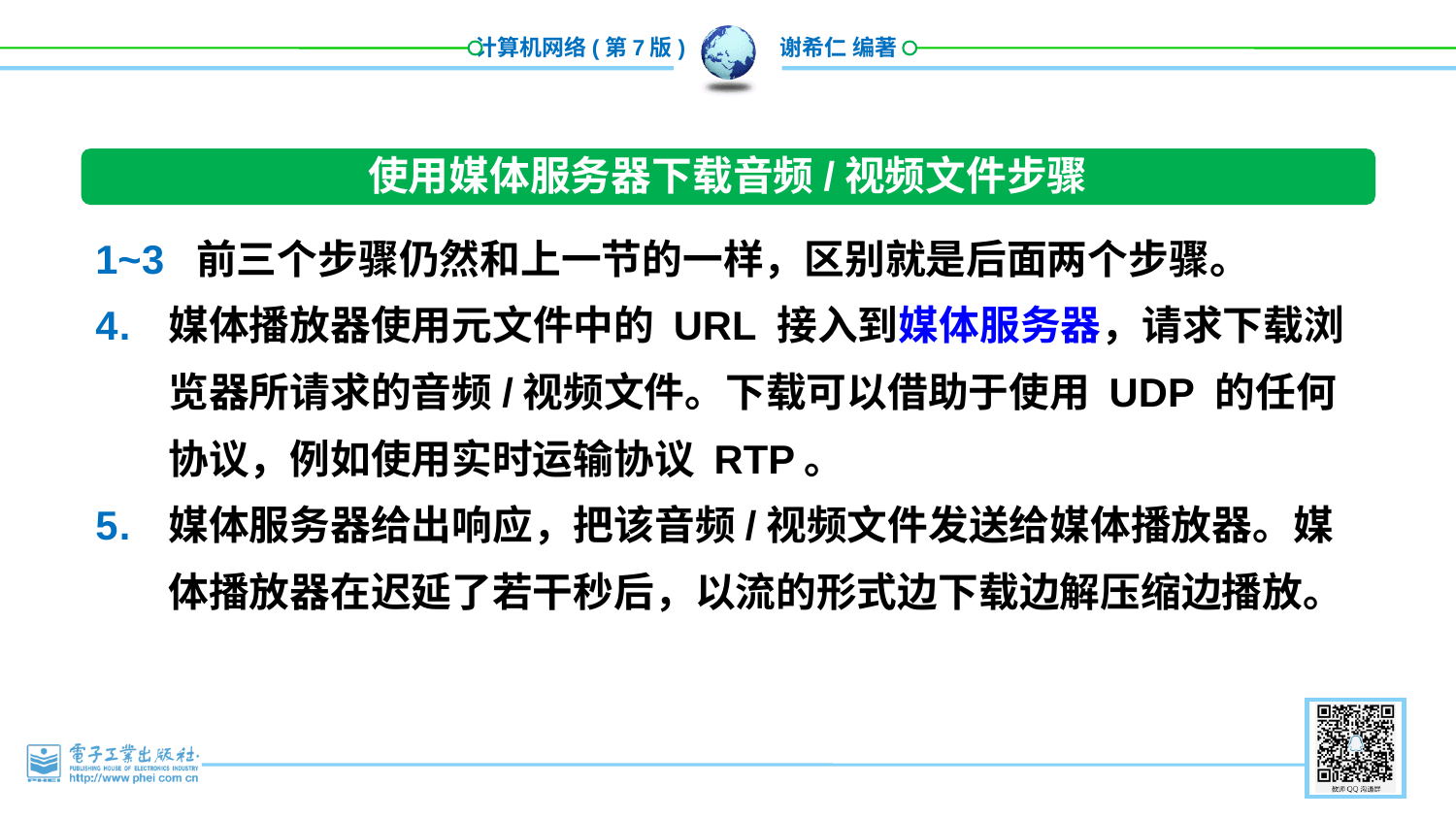

使用媒体服务器下载音频/视频文件步骤

1~3  前三个步骤仍然和上一节的一样，区别就是后面两个步骤。
媒体播放器使用元文件中的 URL 接入到媒体服务器，请求下载浏览器所请求的音频/视频文件。下载可以借助于使用 UDP 的任何协议，例如使用实时运输协议 RTP。
媒体服务器给出响应，把该音频/视频文件发送给媒体播放器。媒体播放器在迟延了若干秒后，以流的形式边下载边解压缩边播放。